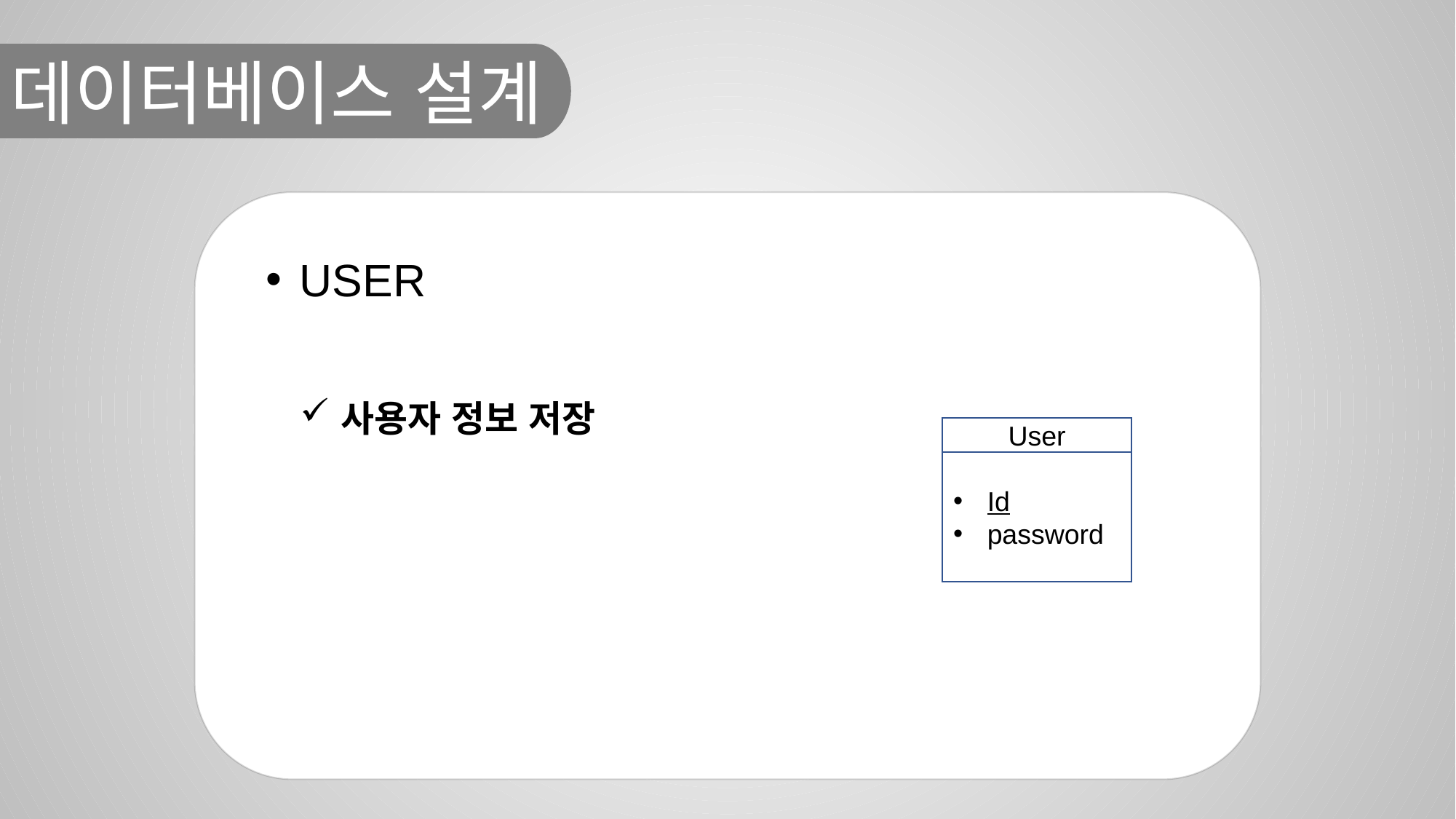

데이터베이스 설계

USER
사용자 정보 저장
User
Id
password